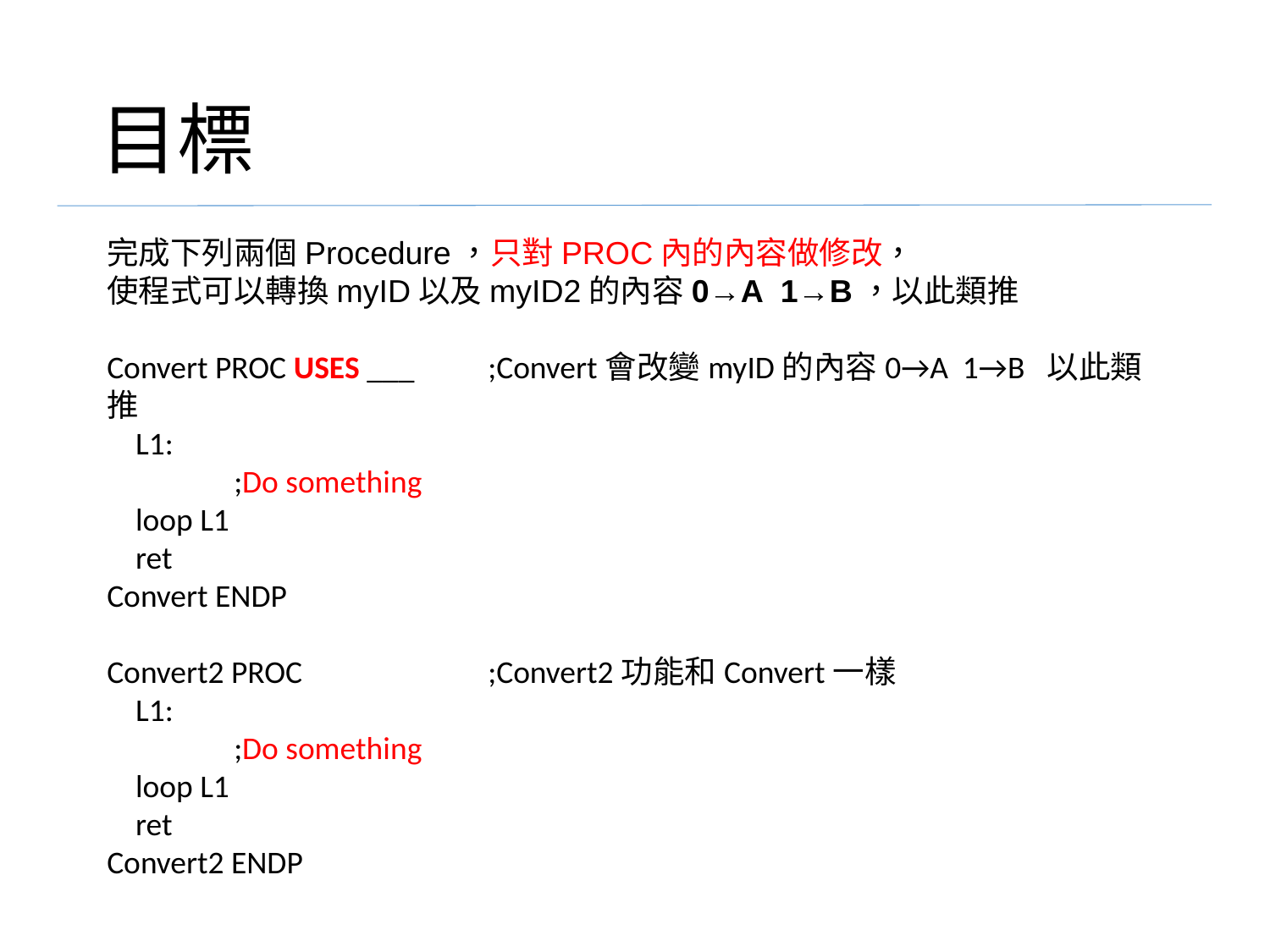

# 目標
完成下列兩個Procedure，只對PROC內的內容做修改，
使程式可以轉換myID以及myID2的內容0→A  1→B，以此類推

Convert PROC USES ___	;Convert會改變myID的內容0→A  1→B  以此類推
    L1:
	;Do something
    loop L1
    ret
Convert ENDP

Convert2 PROC		;Convert2功能和Convert一樣
    L1:
       	;Do something
    loop L1
    ret
Convert2 ENDP